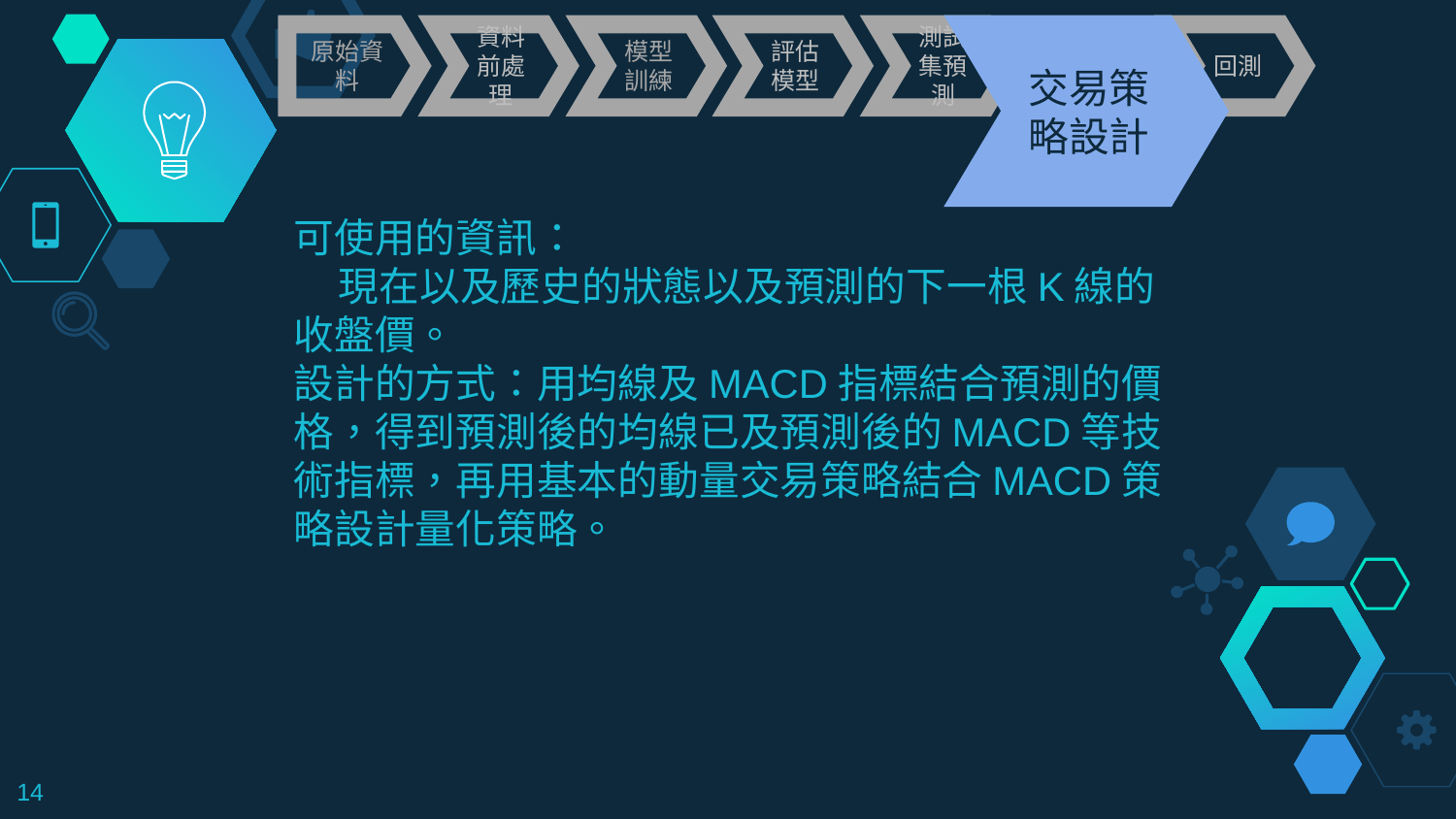

原始資料
交易策略設計
測試集預測
回測
資料前處理
模型訓練
評估模型
# 可使用的資訊： 現在以及歷史的狀態以及預測的下一根K線的收盤價。 設計的方式：用均線及MACD指標結合預測的價格，得到預測後的均線已及預測後的MACD等技術指標，再用基本的動量交易策略結合MACD策略設計量化策略。
14